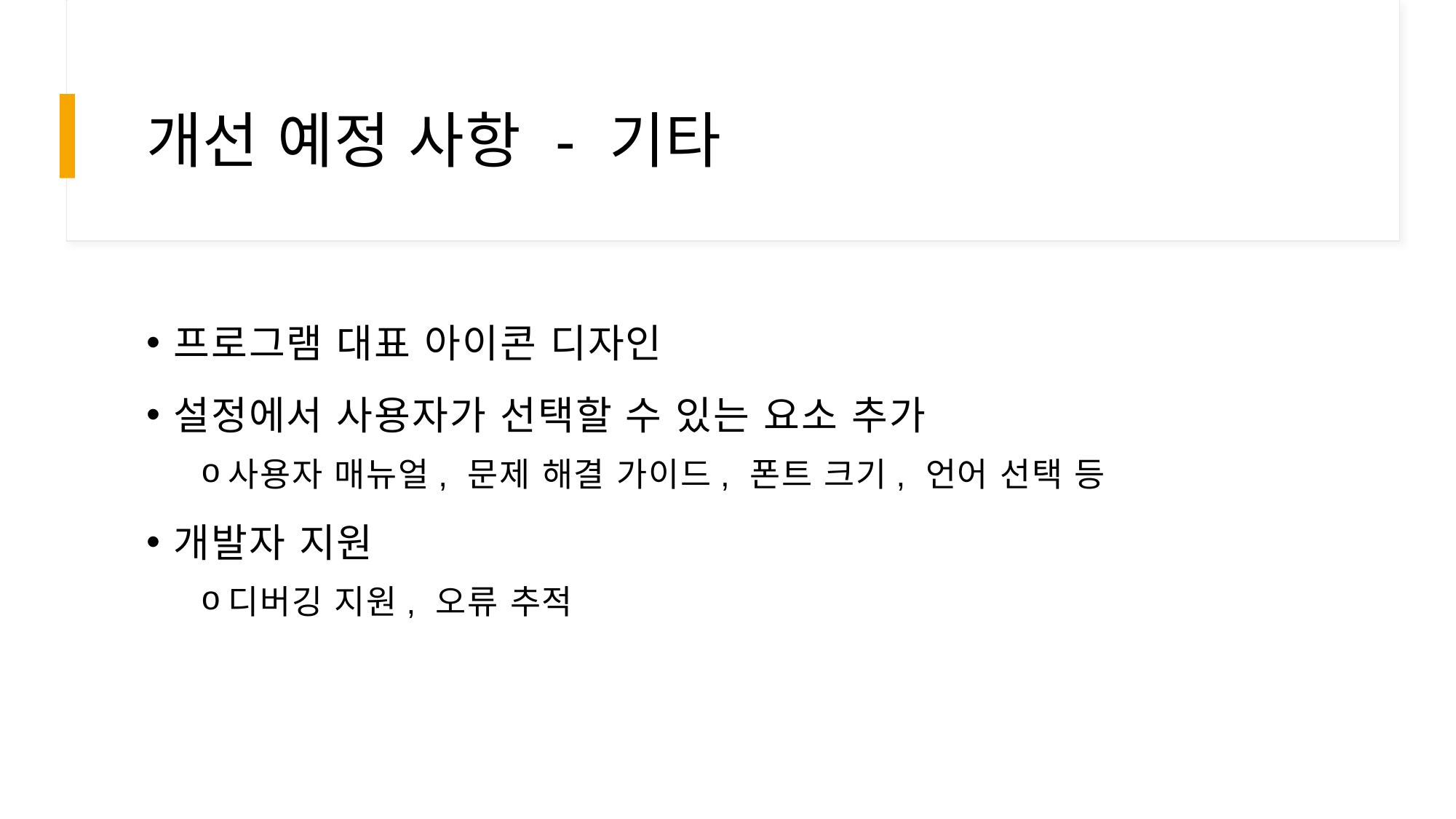

# 개선 예정 사항 - 기타
프로그램 대표 아이콘 디자인
설정에서 사용자가 선택할 수 있는 요소 추가
사용자 매뉴얼, 문제 해결 가이드, 폰트 크기, 언어 선택 등
개발자 지원
디버깅 지원, 오류 추적